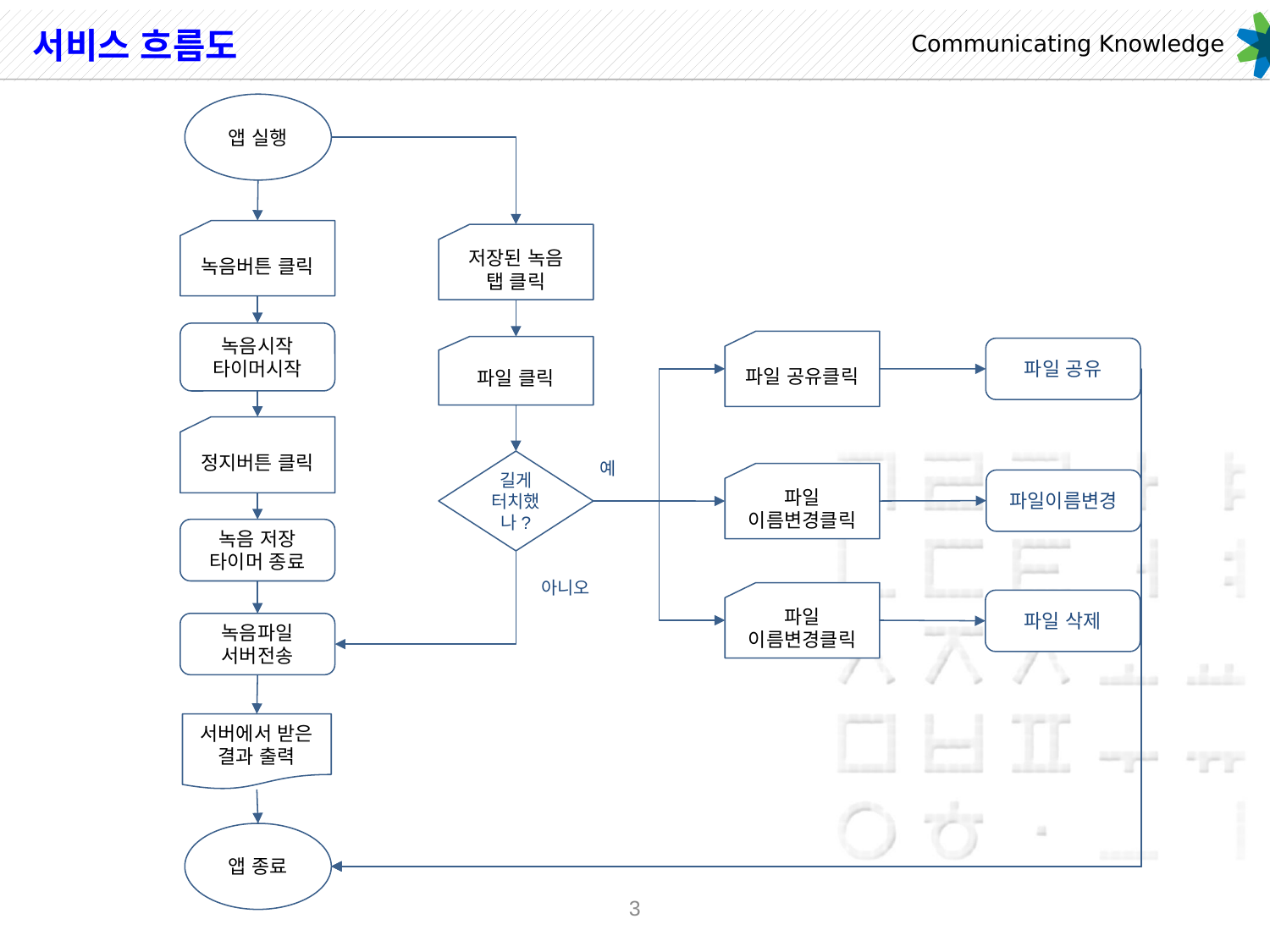

# 서비스 흐름도
앱 실행
녹음버튼 클릭
저장된 녹음
탭 클릭
녹음시작
타이머시작
파일 공유클릭
파일 클릭
파일 공유
정지버튼 클릭
길게 터치했나?
예
파일 이름변경클릭
파일이름변경
녹음 저장
타이머 종료
아니오
파일 이름변경클릭
파일 삭제
녹음파일
서버전송
서버에서 받은 결과 출력
앱 종료
3